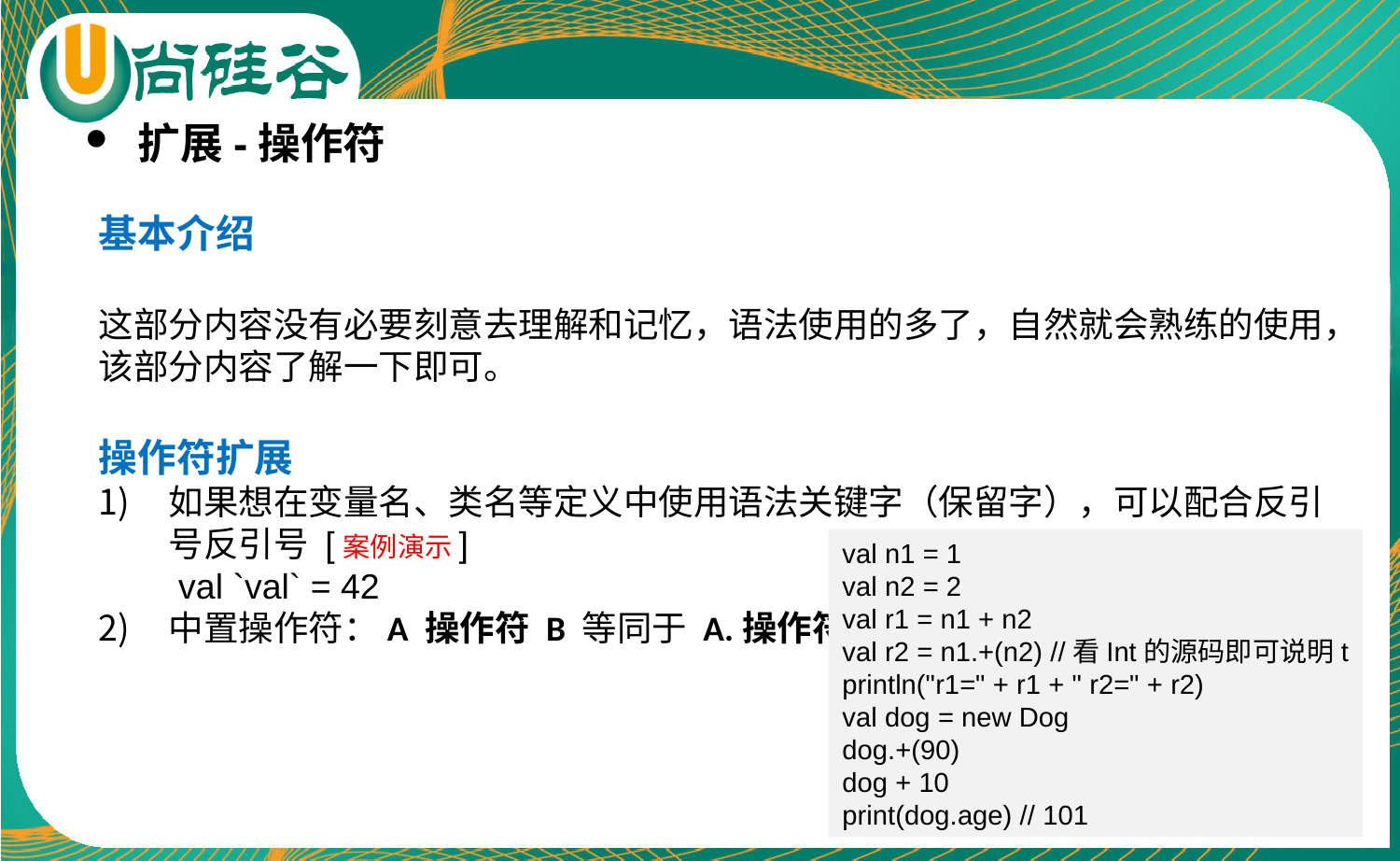

扩展-操作符

基本介绍

这部分内容没有必要刻意去理解和记忆，语法使用的多了，自然就会熟练的使用，该部分内容了解一下即可。

操作符扩展
如果想在变量名、类名等定义中使用语法关键字（保留字），可以配合反引号反引号 [案例演示]
 val `val` = 42
中置操作符：A 操作符 B 等同于 A.操作符(B)

val n1 = 1
val n2 = 2
val r1 = n1 + n2
val r2 = n1.+(n2) //看Int的源码即可说明t
println("r1=" + r1 + " r2=" + r2)
val dog = new Dog
dog.+(90)
dog + 10
print(dog.age) // 101